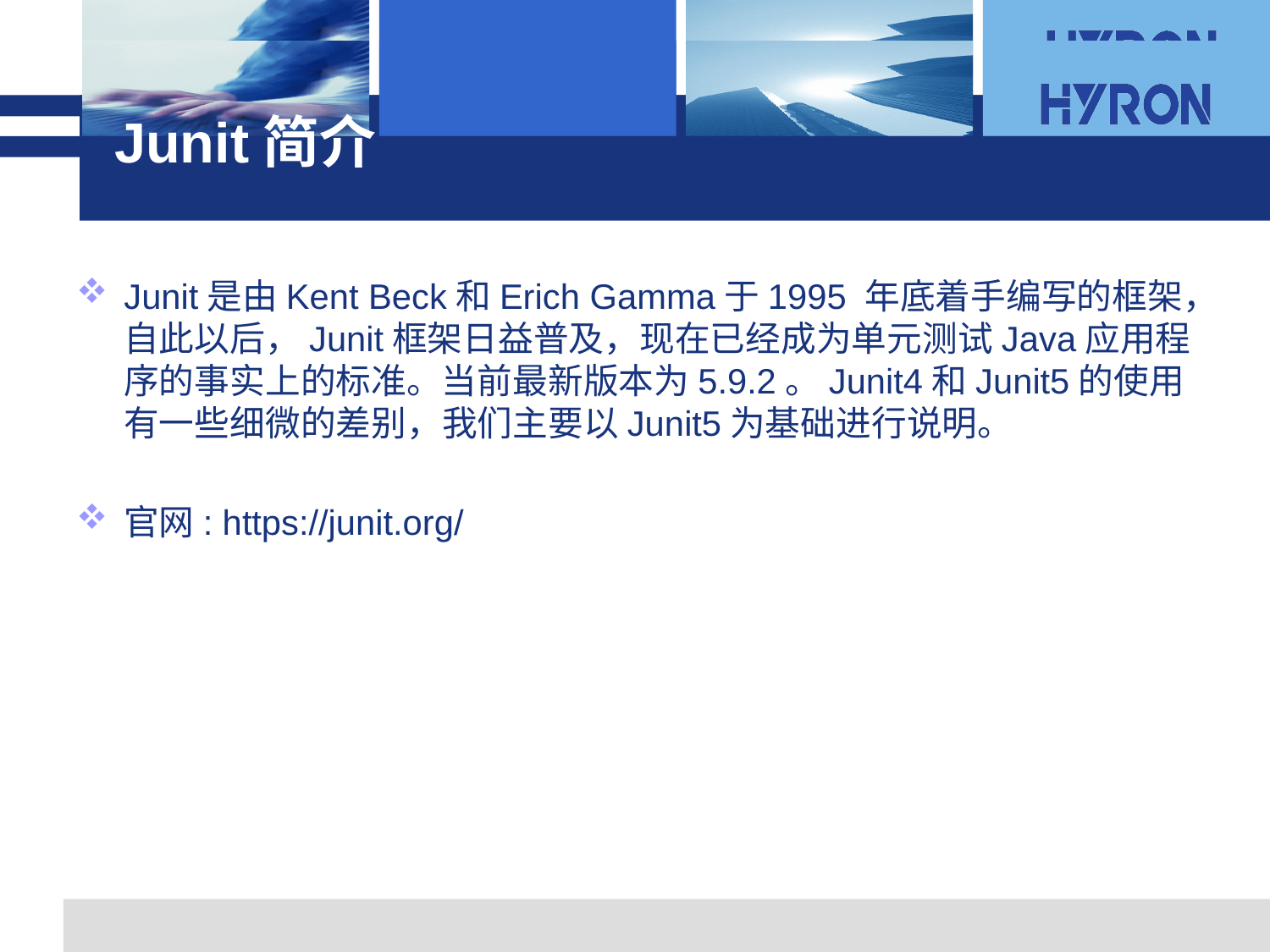

# Junit简介

Junit是由Kent Beck和Erich Gamma于1995 年底着手编写的框架，自此以后，Junit框架日益普及，现在已经成为单元测试Java应用程序的事实上的标准。当前最新版本为5.9.2。Junit4和Junit5的使用有一些细微的差别，我们主要以Junit5为基础进行说明。

官网: https://junit.org/